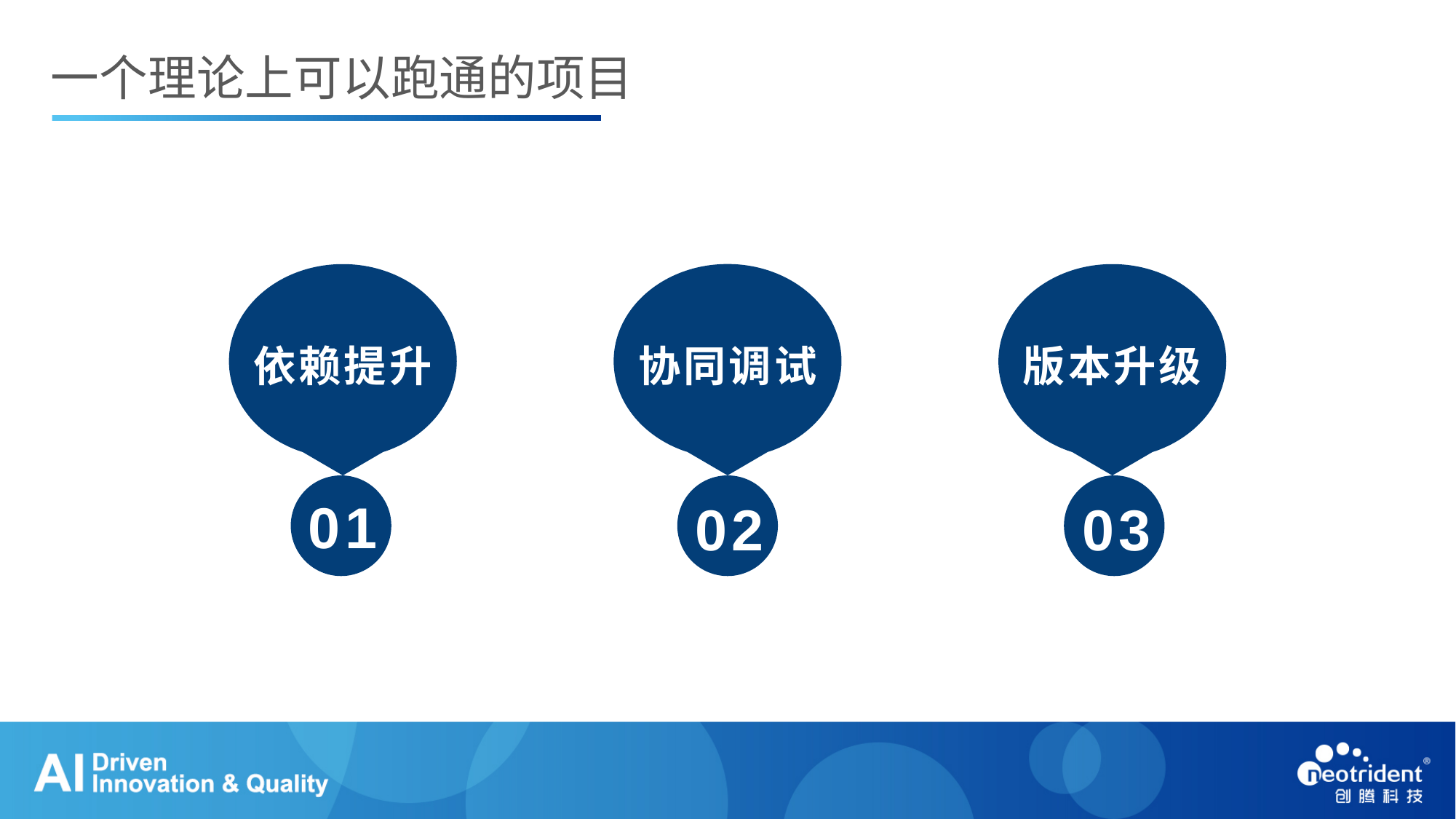

# 一个理论上可以跑通的项目

协同调试

依赖提升

版本升级

01
02
03